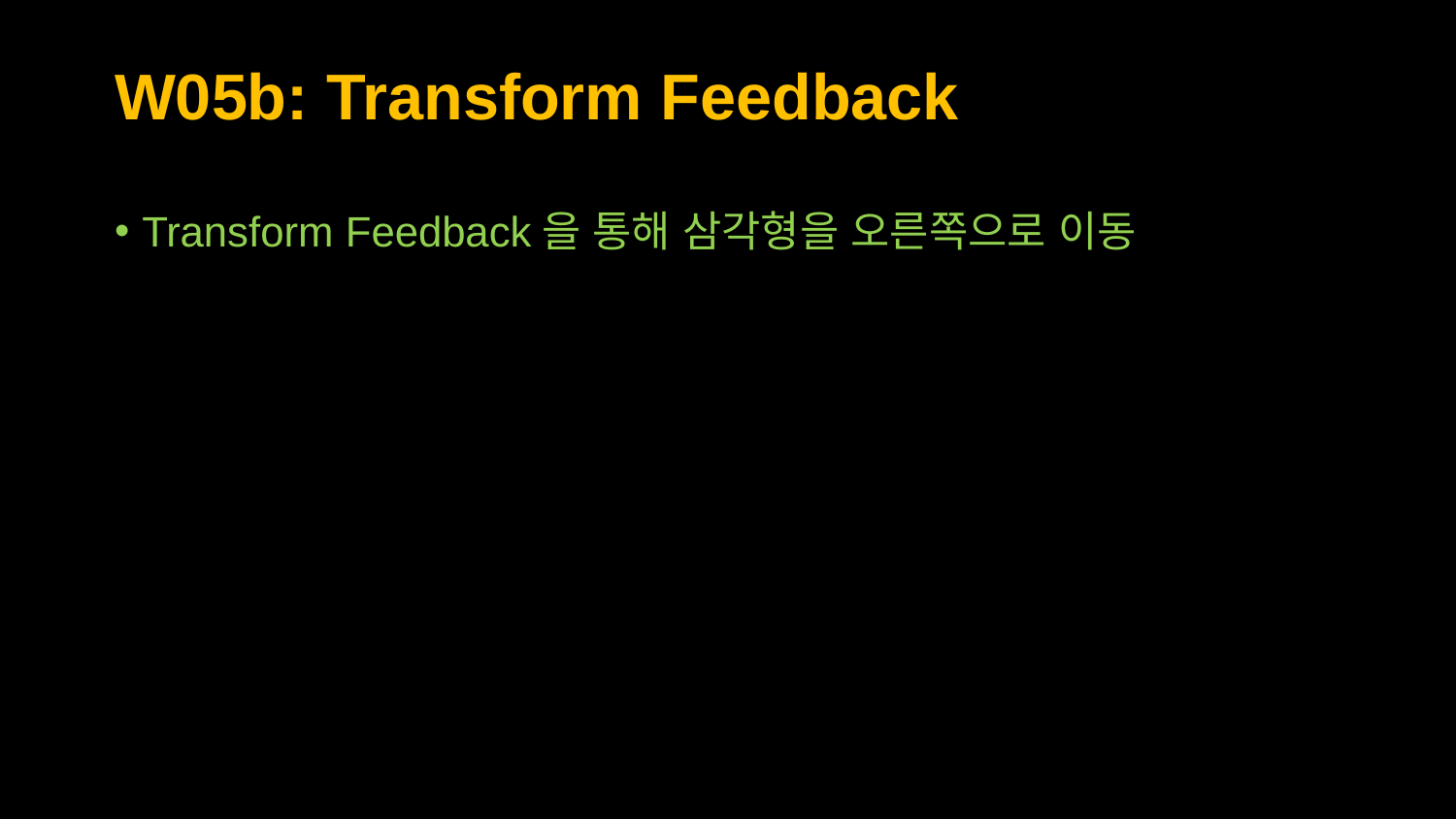

# W05b: Transform Feedback
Transform Feedback을 통해 삼각형을 오른쪽으로 이동